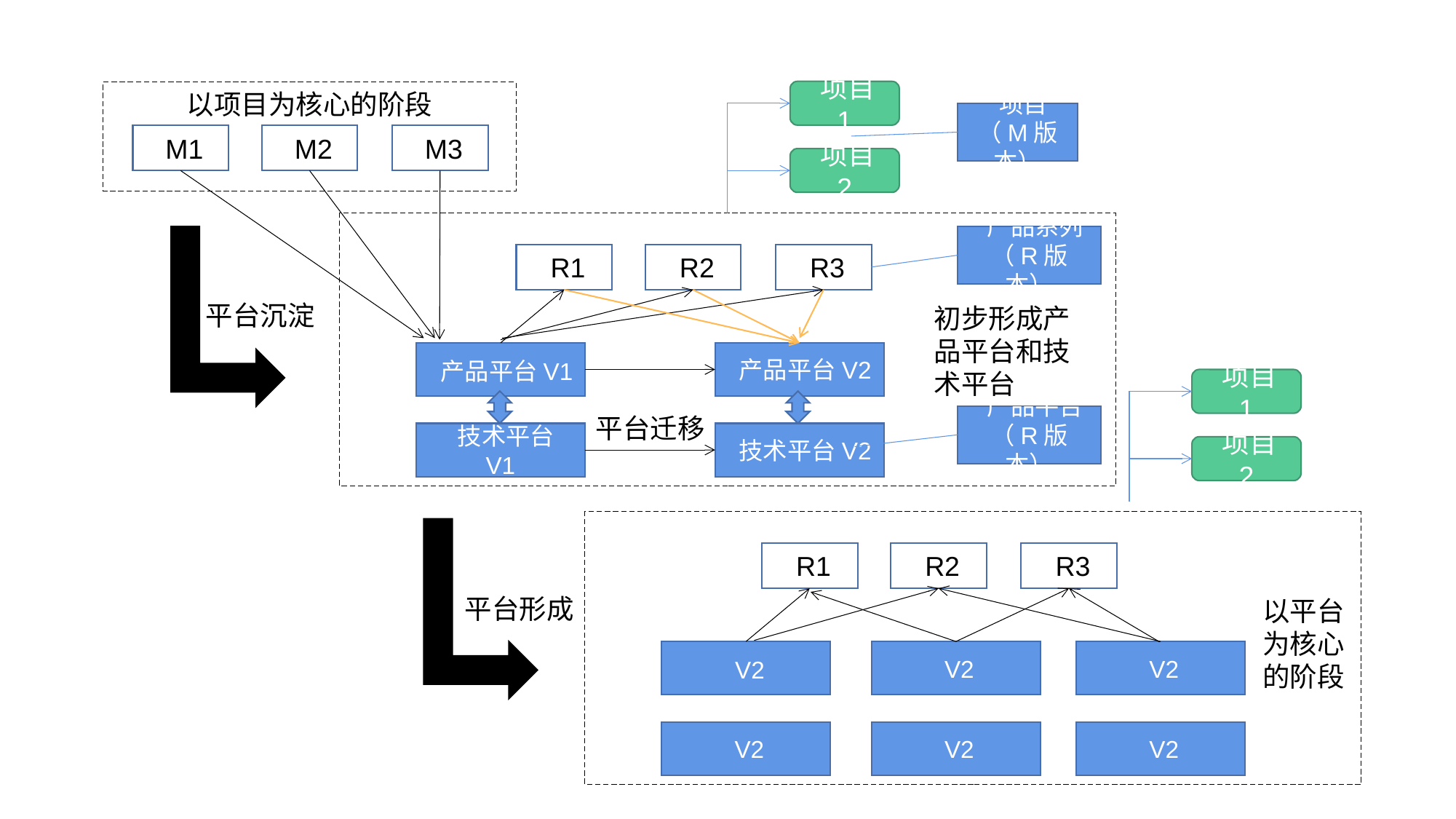

项目1
以项目为核心的阶段

 项目（M版本）
 M1
 M2
 M3
 项目2

 产品系列（R版本）
 R1
 R2
 R3

平台沉淀
初步形成产品平台和技术平台
 产品平台V1
 产品平台V2
 项目1

平台迁移
 产品平台（R版本）
  技术平台V1
 技术平台V2
 项目2

 R1
 R2
 R3

平台形成
以平台为核心的阶段
 V2
 V2
 V2
 V2
 V2
 V2